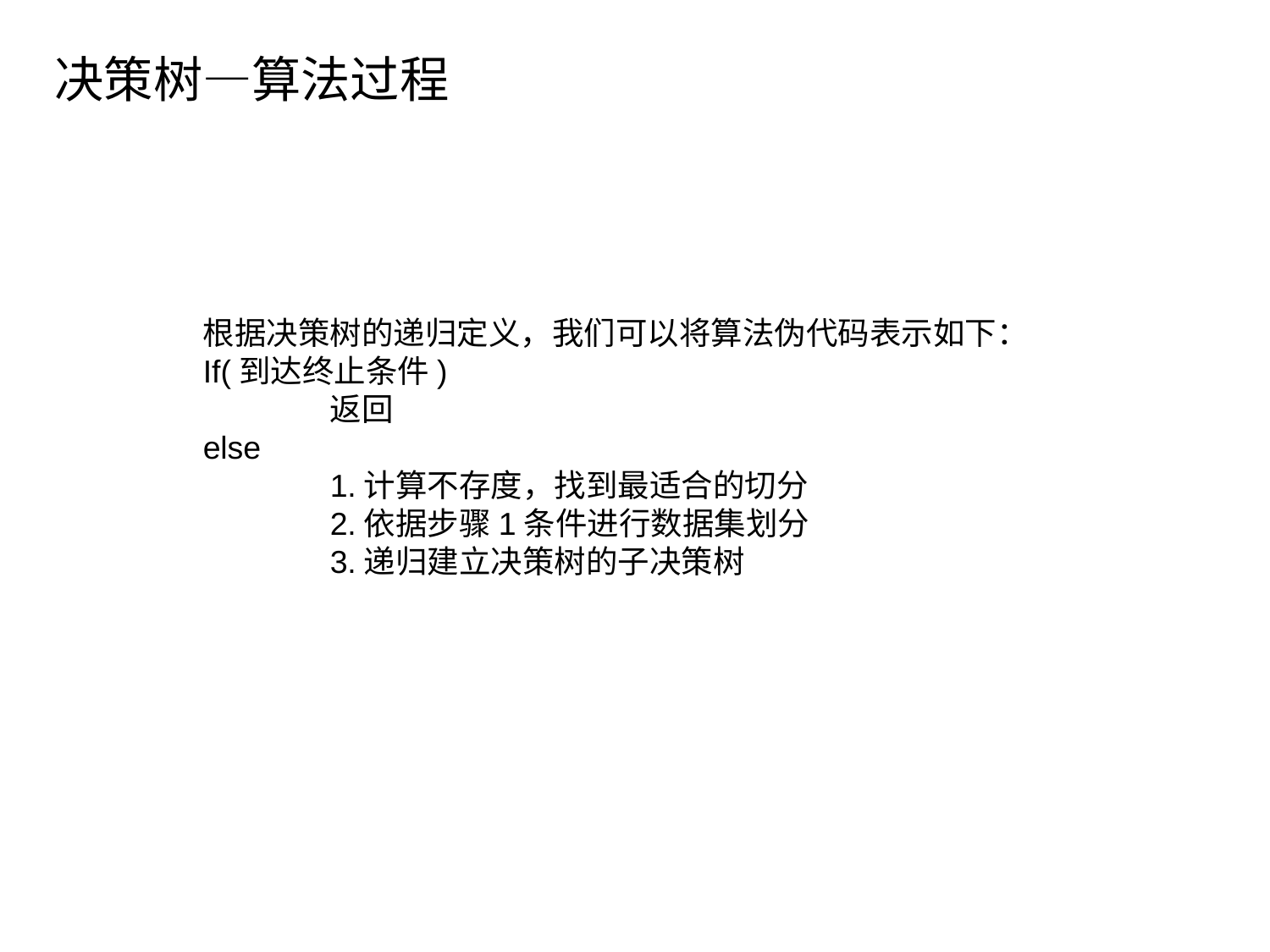

决策树—算法过程
根据决策树的递归定义，我们可以将算法伪代码表示如下：
If(到达终止条件)
	返回
else
	1.计算不存度，找到最适合的切分
	2.依据步骤1条件进行数据集划分
	3.递归建立决策树的子决策树